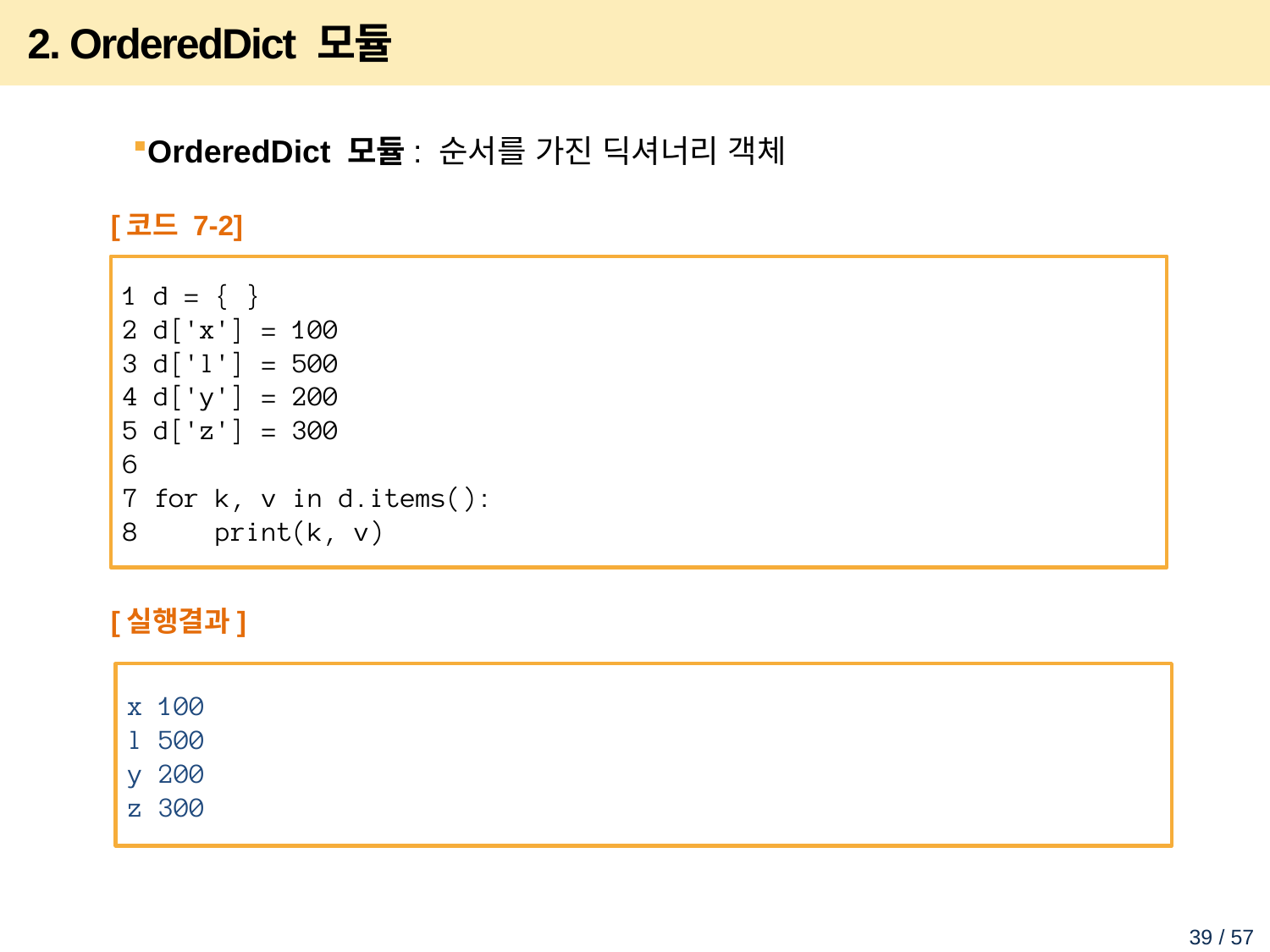

# 2. OrderedDict 모듈
OrderedDict 모듈: 순서를 가진 딕셔너리 객체
[코드 7-2]
1 d = { }
2 d['x'] = 100
3 d['l'] = 500
4 d['y'] = 200
5 d['z'] = 300
6
7 for k, v in d.items():
8     print(k, v)
[실행결과]
x 100
l 500
y 200
z 300